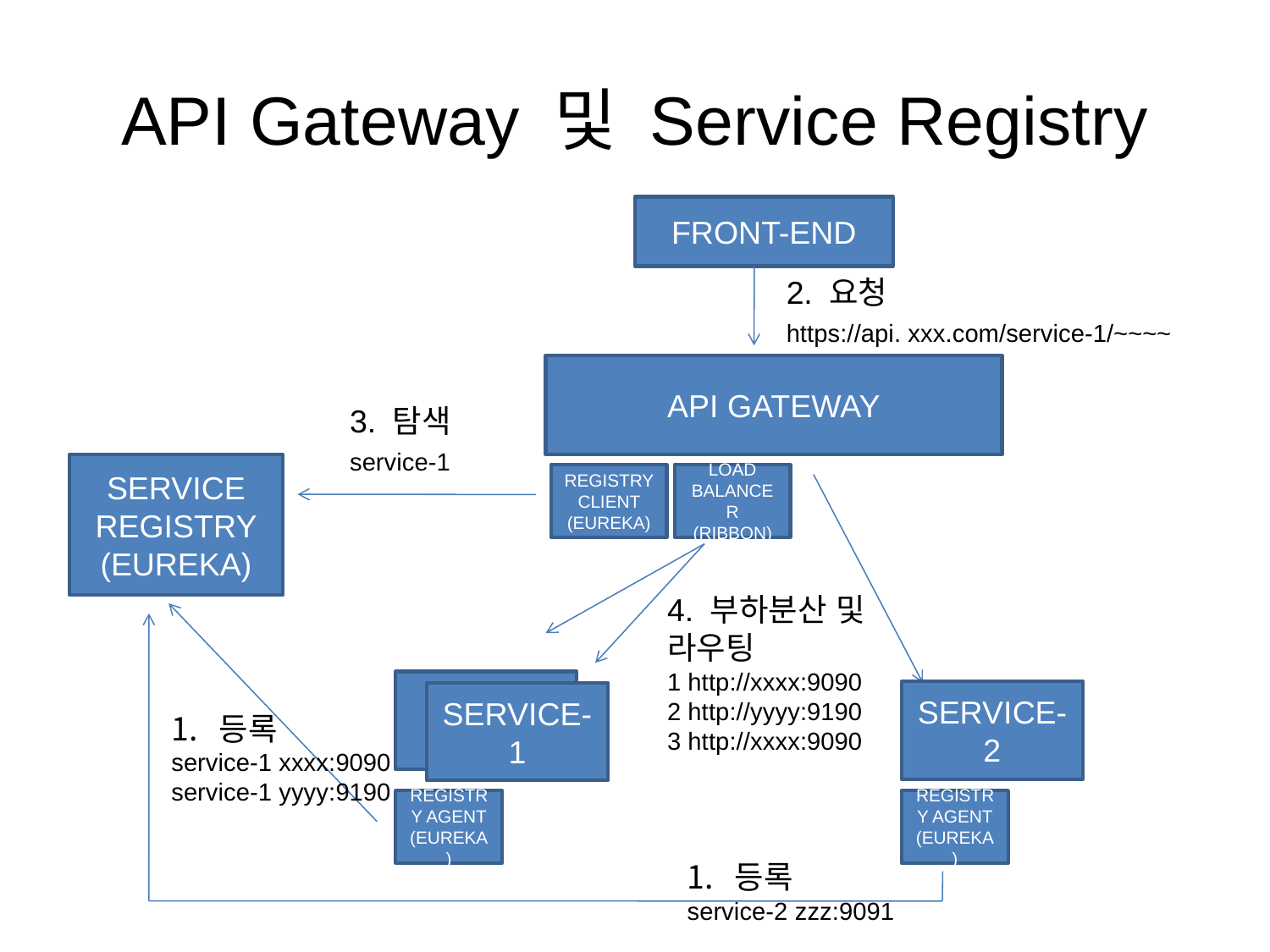

# API Gateway 및 Service Registry
FRONT-END
2. 요청
https://api. xxx.com/service-1/~~~~
API GATEWAY
3. 탐색
service-1
SERVICE REGISTRY
(EUREKA)
REGISTRY CLIENT
(EUREKA)
LOAD BALANCER
(RIBBON)
4. 부하분산 및
라우팅
1 http://xxxx:9090
2 http://yyyy:9190
3 http://xxxx:9090

SERVICE-2
SERVICE-1
등록
service-1 xxxx:9090
service-1 yyyy:9190
REGISTRY AGENT
(EUREKA)
REGISTRY AGENT
(EUREKA)
등록
service-2 zzz:9091